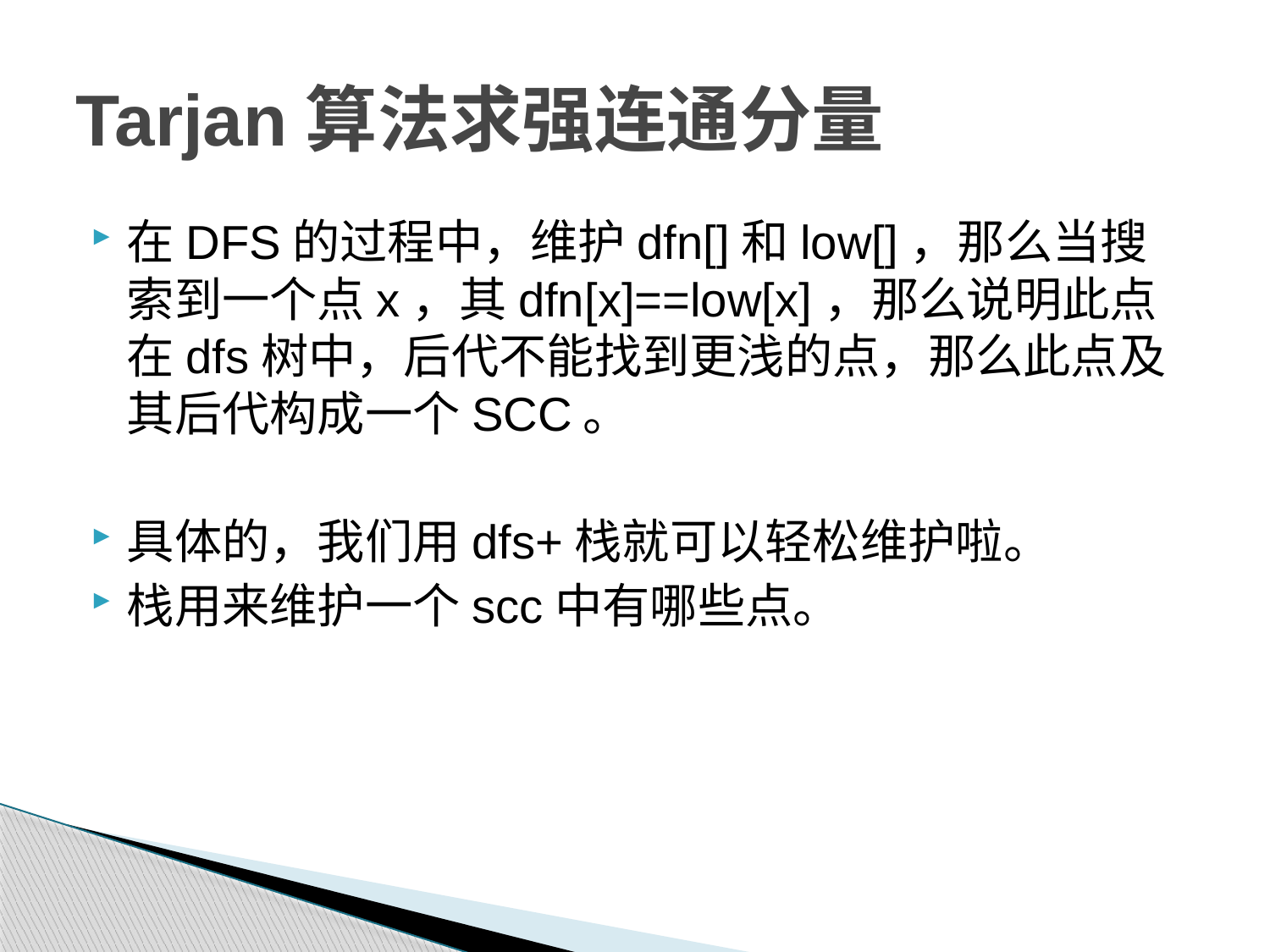

# Tarjan算法求强连通分量
在DFS的过程中，维护dfn[]和low[]，那么当搜索到一个点x，其dfn[x]==low[x]，那么说明此点在dfs树中，后代不能找到更浅的点，那么此点及其后代构成一个SCC。

具体的，我们用dfs+栈就可以轻松维护啦。
栈用来维护一个scc中有哪些点。